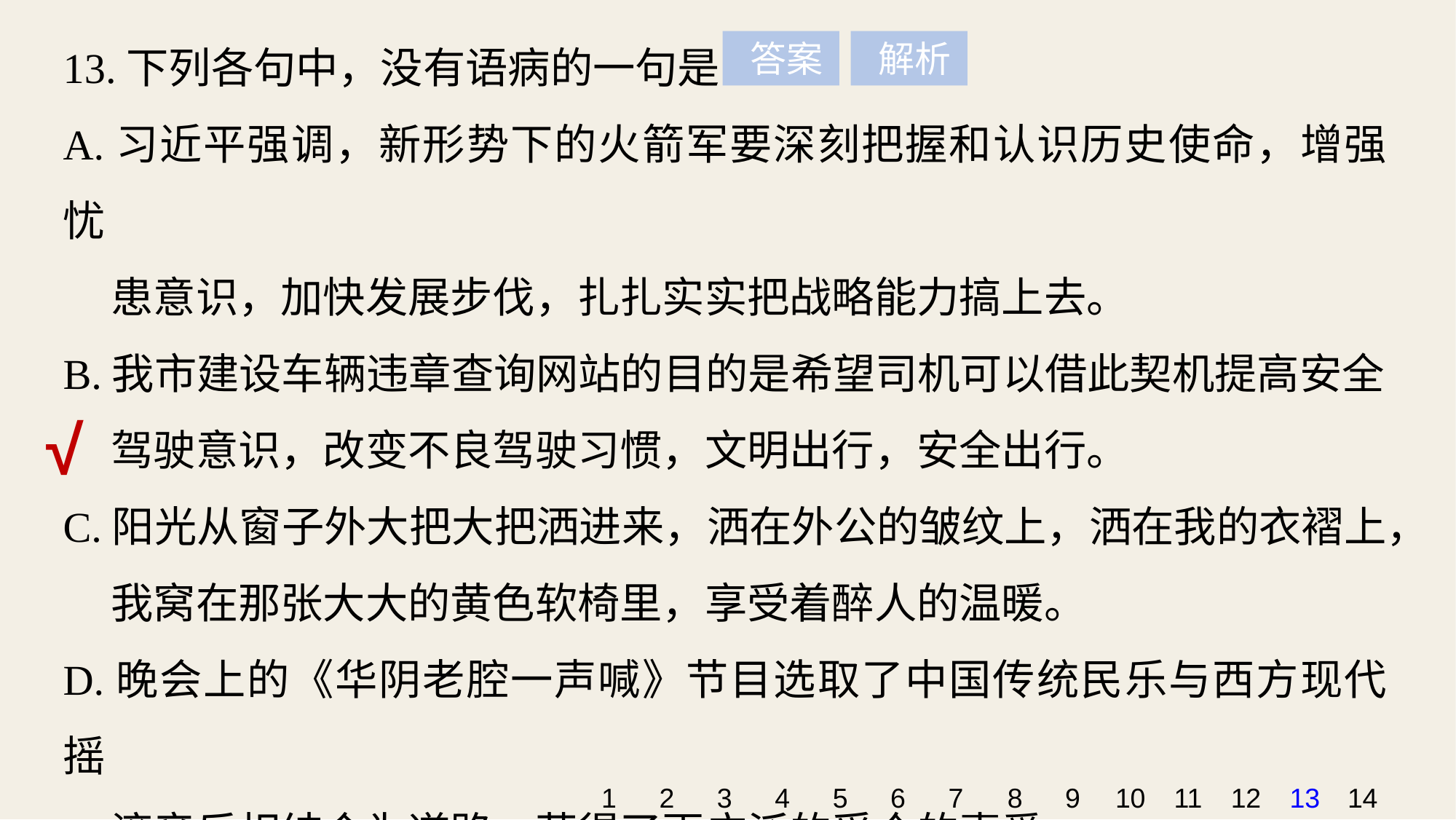

13.下列各句中，没有语病的一句是
A.习近平强调，新形势下的火箭军要深刻把握和认识历史使命，增强忧
    患意识，加快发展步伐，扎扎实实把战略能力搞上去。
B.我市建设车辆违章查询网站的目的是希望司机可以借此契机提高安全
    驾驶意识，改变不良驾驶习惯，文明出行，安全出行。
C.阳光从窗子外大把大把洒进来，洒在外公的皱纹上，洒在我的衣褶上，
    我窝在那张大大的黄色软椅里，享受着醉人的温暖。
D.晚会上的《华阴老腔一声喊》节目选取了中国传统民乐与西方现代摇
    滚音乐相结合为道路，获得了更广泛的受众的喜爱。
 答案
 解析
√
1
2
3
4
5
6
7
8
9
10
11
12
13
14